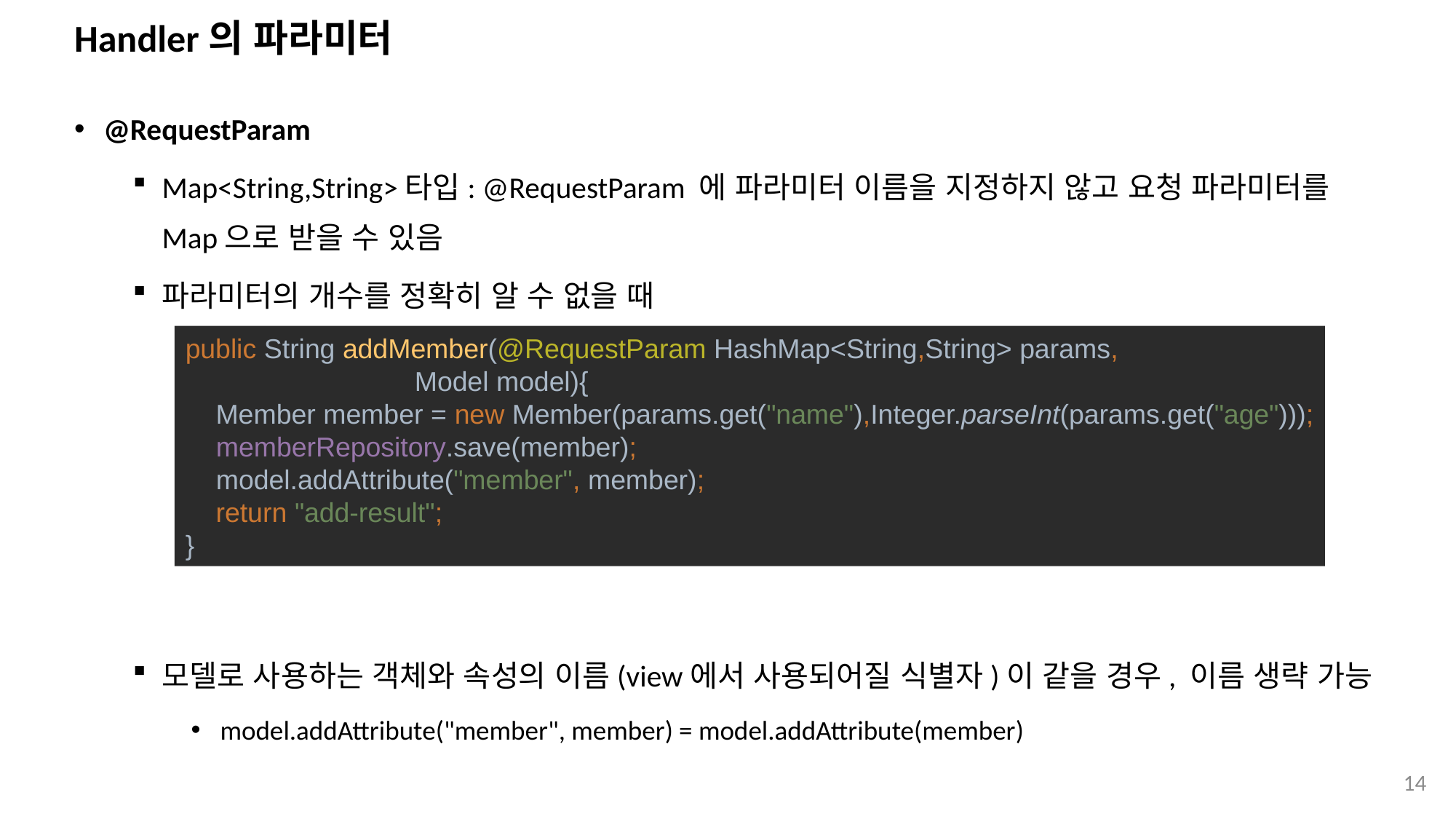

# Handler의 파라미터
@RequestParam
Map<String,String>타입: @RequestParam 에 파라미터 이름을 지정하지 않고 요청 파라미터를 Map으로 받을 수 있음
파라미터의 개수를 정확히 알 수 없을 때

모델로 사용하는 객체와 속성의 이름(view에서 사용되어질 식별자)이 같을 경우, 이름 생략 가능
model.addAttribute("member", member) = model.addAttribute(member)

public String addMember(@RequestParam HashMap<String,String> params,
                              Model model){
    Member member = new Member(params.get("name"),Integer.parseInt(params.get("age")));
    memberRepository.save(member);
    model.addAttribute("member", member);
    return "add-result";
}
14